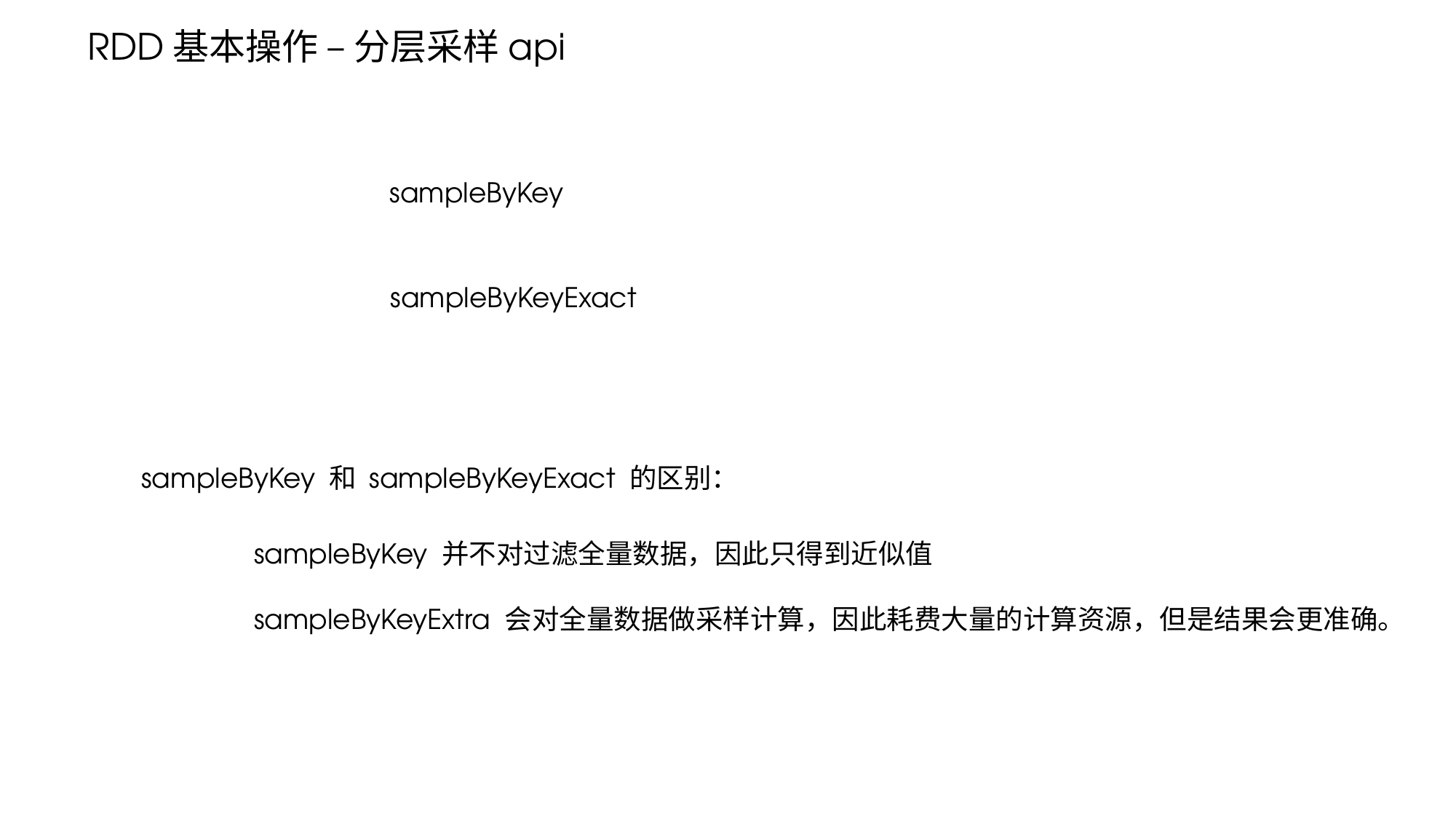

RDD基本操作 – 分层采样api
sampleByKey
sampleByKeyExact
sampleByKey 和 sampleByKeyExact 的区别：
sampleByKey 并不对过滤全量数据，因此只得到近似值

sampleByKeyExtra 会对全量数据做采样计算，因此耗费大量的计算资源，但是结果会更准确。